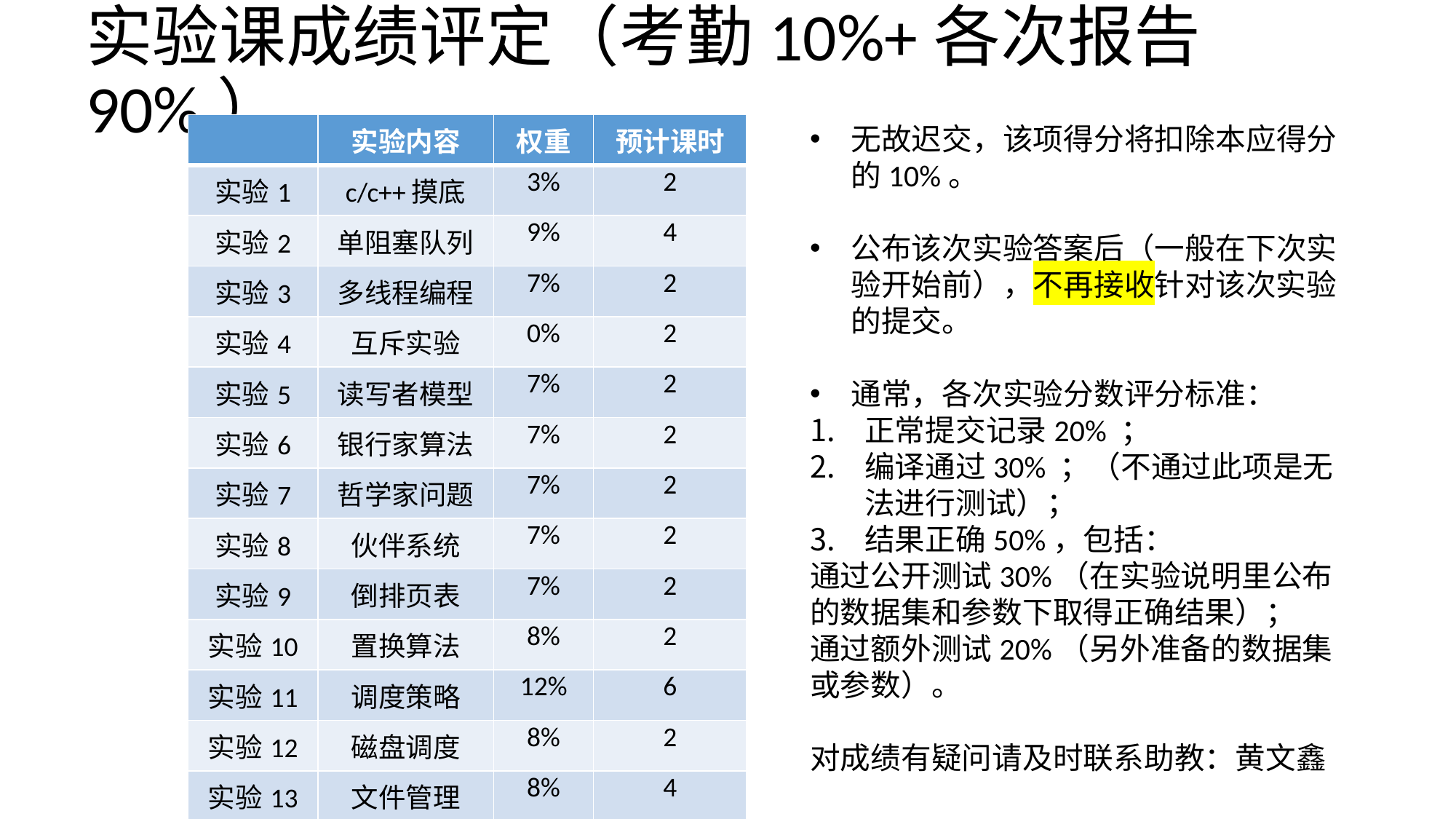

# 实验课成绩评定（考勤10%+各次报告90%）
|  | 实验内容 | 权重 | 预计课时 |
| --- | --- | --- | --- |
| 实验1 | c/c++摸底 | 3% | 2 |
| 实验2 | 单阻塞队列 | 9% | 4 |
| 实验3 | 多线程编程 | 7% | 2 |
| 实验4 | 互斥实验 | 0% | 2 |
| 实验5 | 读写者模型 | 7% | 2 |
| 实验6 | 银行家算法 | 7% | 2 |
| 实验7 | 哲学家问题 | 7% | 2 |
| 实验8 | 伙伴系统 | 7% | 2 |
| 实验9 | 倒排页表 | 7% | 2 |
| 实验10 | 置换算法 | 8% | 2 |
| 实验11 | 调度策略 | 12% | 6 |
| 实验12 | 磁盘调度 | 8% | 2 |
| 实验13 | 文件管理 | 8% | 4 |
| 累计 |  | 90% | 34 |
无故迟交，该项得分将扣除本应得分的10%。

公布该次实验答案后（一般在下次实验开始前），不再接收针对该次实验的提交。

通常，各次实验分数评分标准：
正常提交记录20% ；
编译通过30% ；（不通过此项是无法进行测试）；
结果正确50%，包括：
通过公开测试30%（在实验说明里公布的数据集和参数下取得正确结果）；
通过额外测试20%（另外准备的数据集或参数）。

对成绩有疑问请及时联系助教：黄文鑫